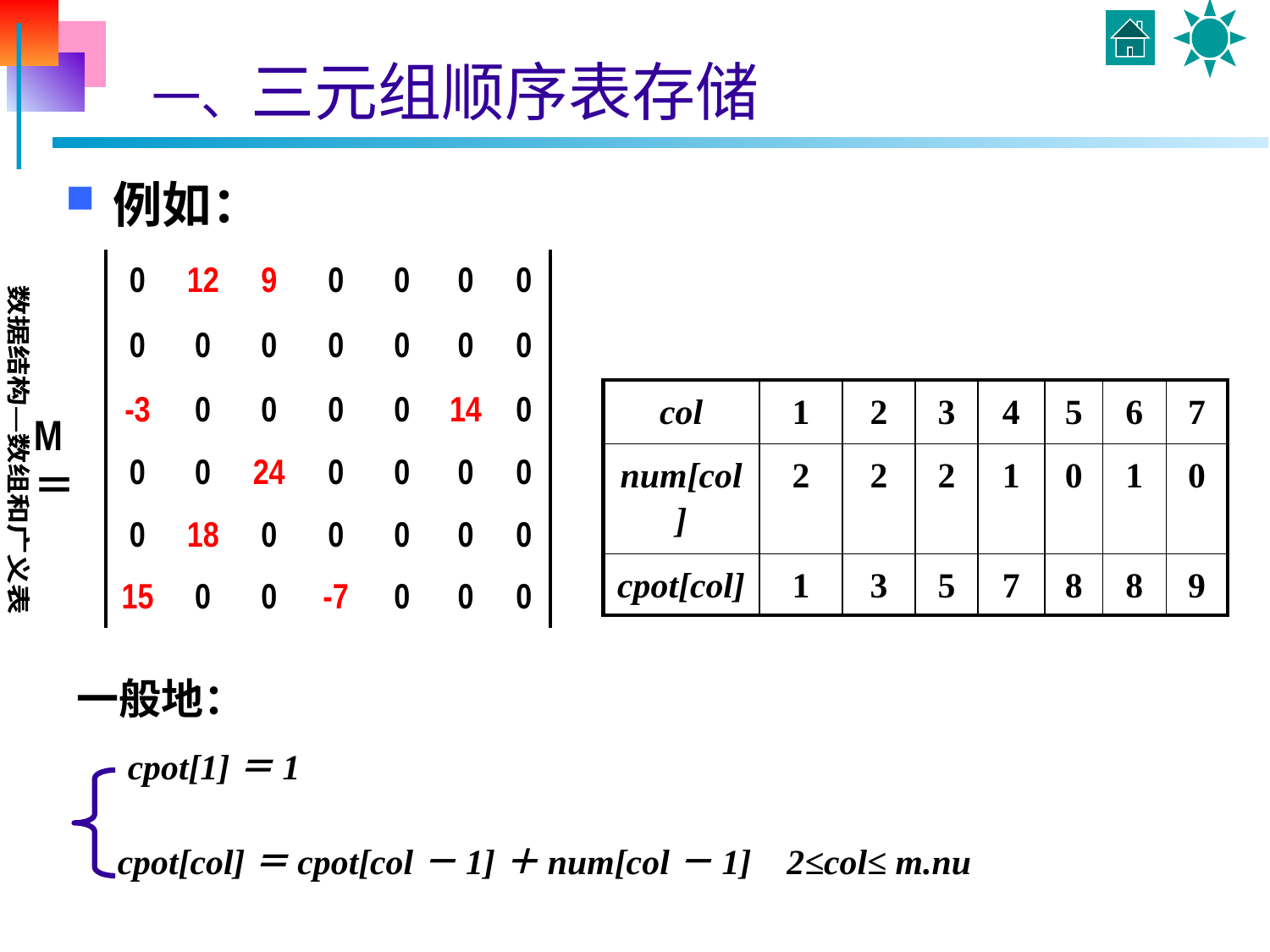

# 一、三元组顺序表存储
例如：
| 0 | 12 | 9 | 0 | 0 | 0 | 0 |
| --- | --- | --- | --- | --- | --- | --- |
| 0 | 0 | 0 | 0 | 0 | 0 | 0 |
| -3 | 0 | 0 | 0 | 0 | 14 | 0 |
| 0 | 0 | 24 | 0 | 0 | 0 | 0 |
| 0 | 18 | 0 | 0 | 0 | 0 | 0 |
| 15 | 0 | 0 | -7 | 0 | 0 | 0 |
| col | 1 | 2 | 3 | 4 | 5 | 6 | 7 |
| --- | --- | --- | --- | --- | --- | --- | --- |
| num[col] | 2 | 2 | 2 | 1 | 0 | 1 | 0 |
| cpot[col] | 1 | 3 | 5 | 7 | 8 | 8 | 9 |
M＝
一般地：
cpot[1]＝1

cpot[col]＝cpot[col－1]＋num[col－1]    2≤col≤ m.nu
52